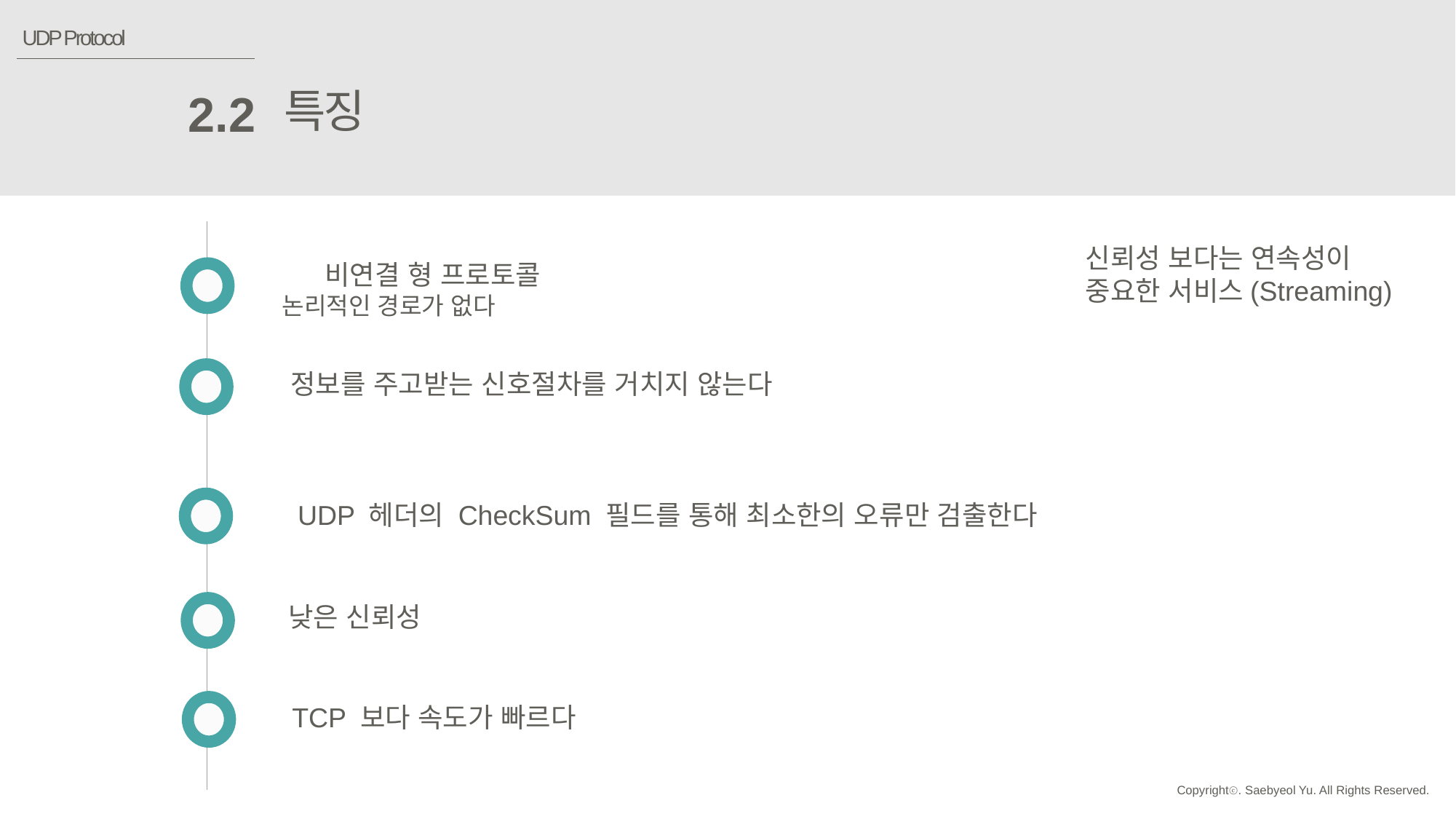

UDP Protocol
특징
2.2

신뢰성 보다는 연속성이 중요한 서비스(Streaming)
비연결 형 프로토콜
논리적인 경로가 없다
정보를 주고받는 신호절차를 거치지 않는다
UDP 헤더의 CheckSum 필드를 통해 최소한의 오류만 검출한다
낮은 신뢰성
TCP 보다 속도가 빠르다